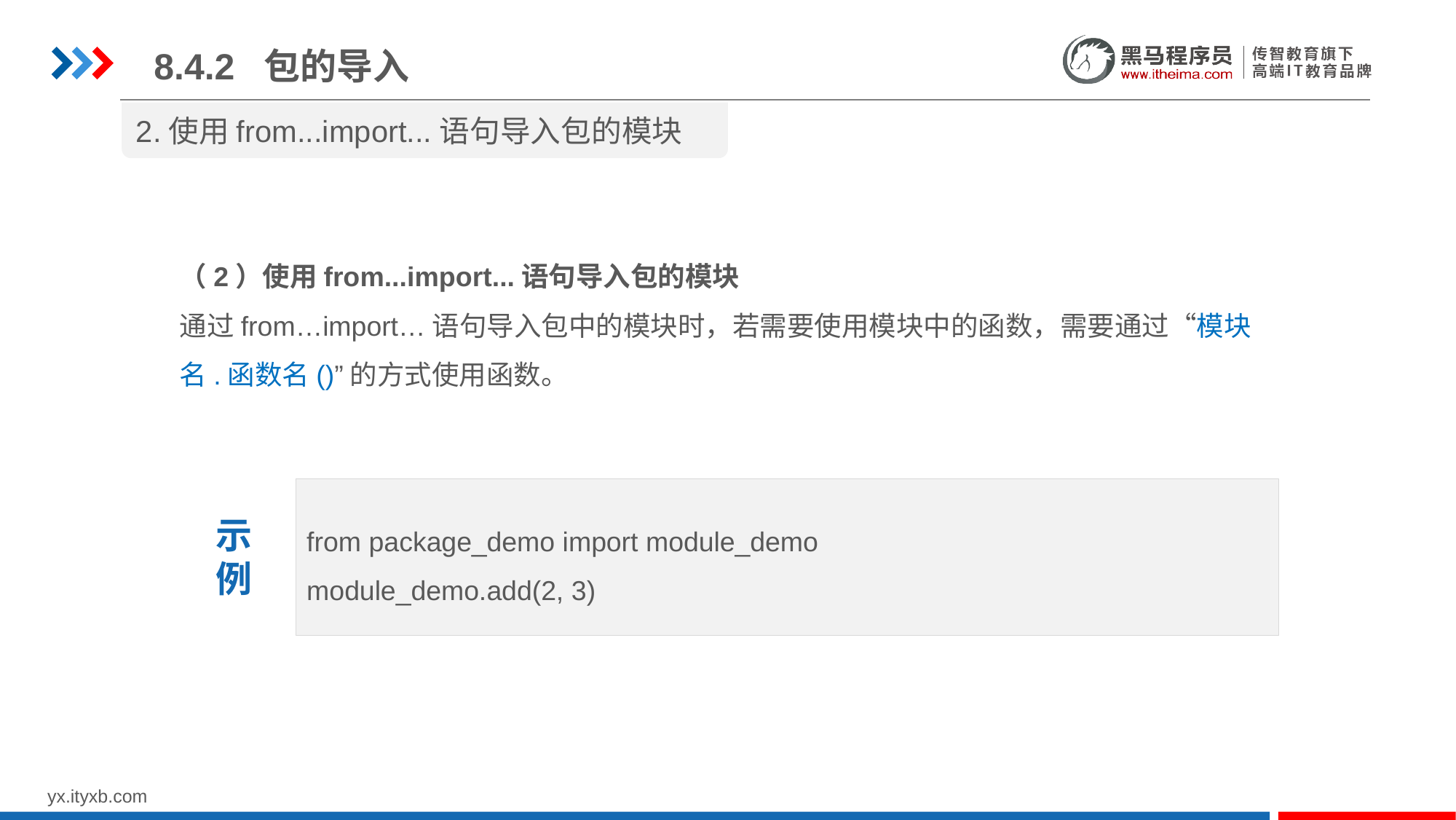

8.4.2  包的导入

2.使用from...import...语句导入包的模块
（2）使用from...import...语句导入包的模块
通过from…import…语句导入包中的模块时，若需要使用模块中的函数，需要通过“模块名.函数名()”的方式使用函数。
from package_demo import module_demo
module_demo.add(2, 3)
示
例